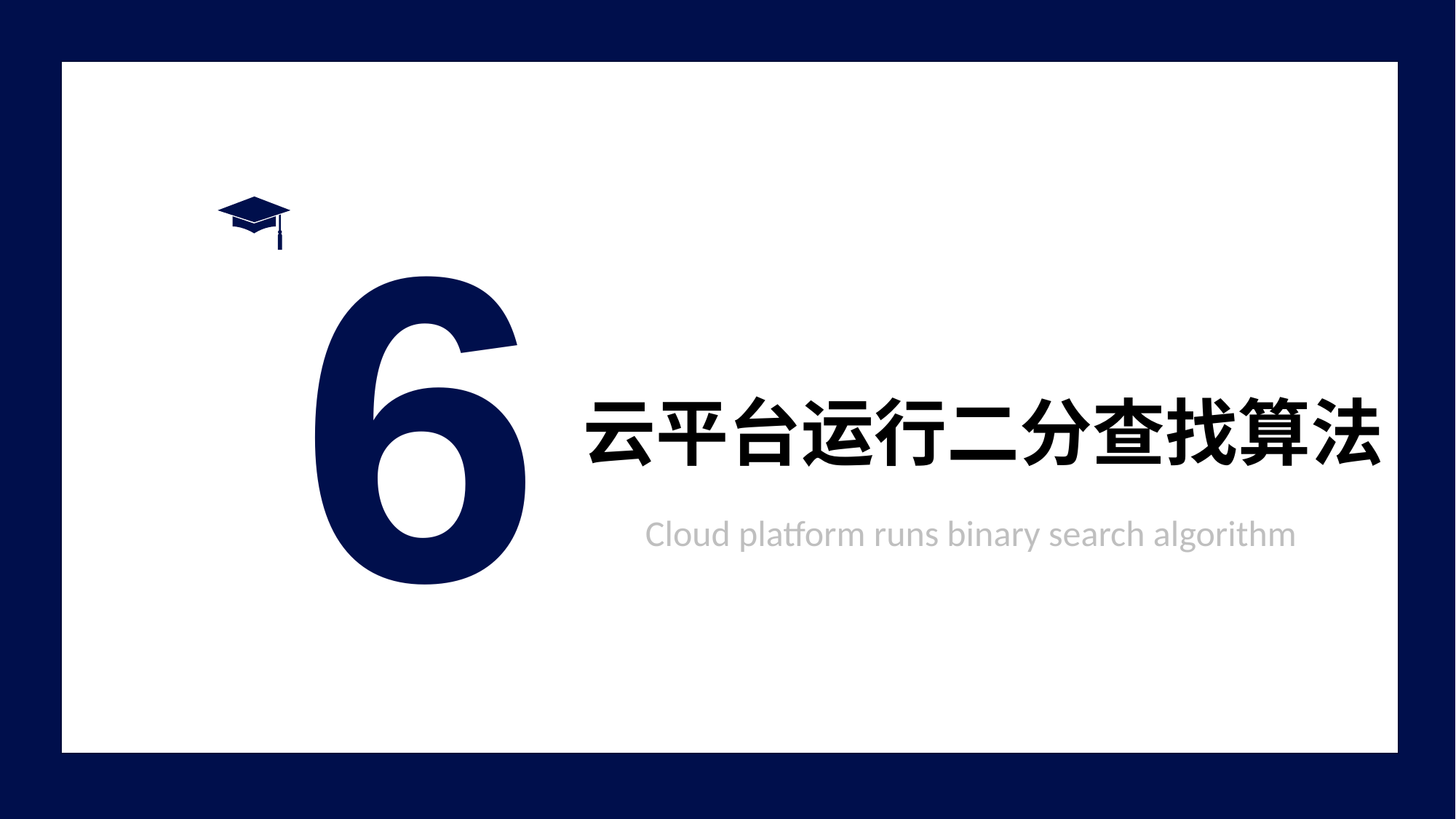

6

云平台运行二分查找算法
Cloud platform runs binary search algorithm